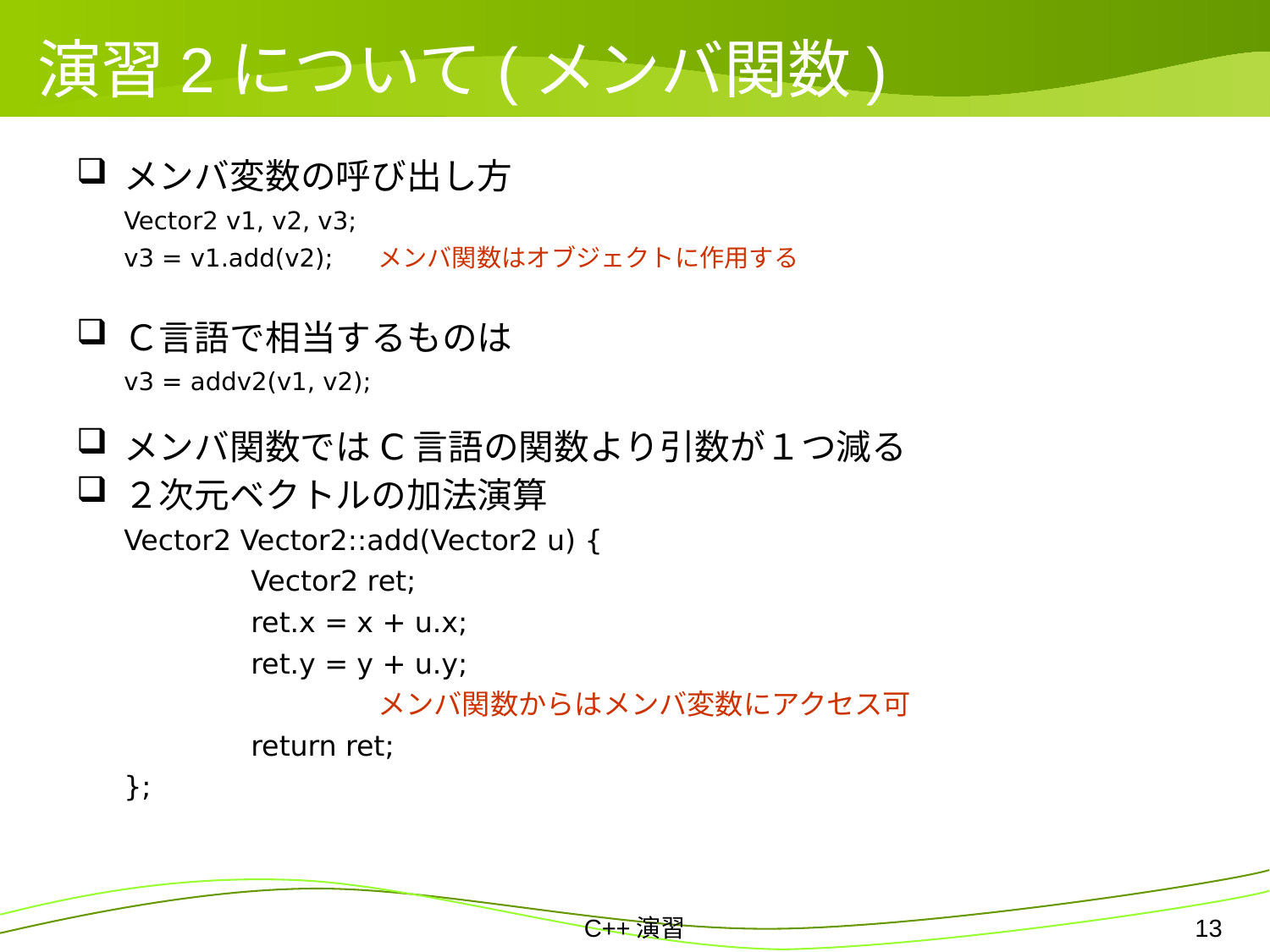

# 演習2について(メンバ関数)
メンバ変数の呼び出し方
	Vector2 v1, v2, v3;
	v3 = v1.add(v2);	メンバ関数はオブジェクトに作用する

Ｃ言語で相当するものは
	v3 = addv2(v1, v2);
メンバ関数ではC言語の関数より引数が１つ減る
２次元ベクトルの加法演算
	Vector2 Vector2::add(Vector2 u) {
		Vector2 ret;
		ret.x = x + u.x;
		ret.y = y + u.y;
			メンバ関数からはメンバ変数にアクセス可
		return ret;
	};
C++演習
13